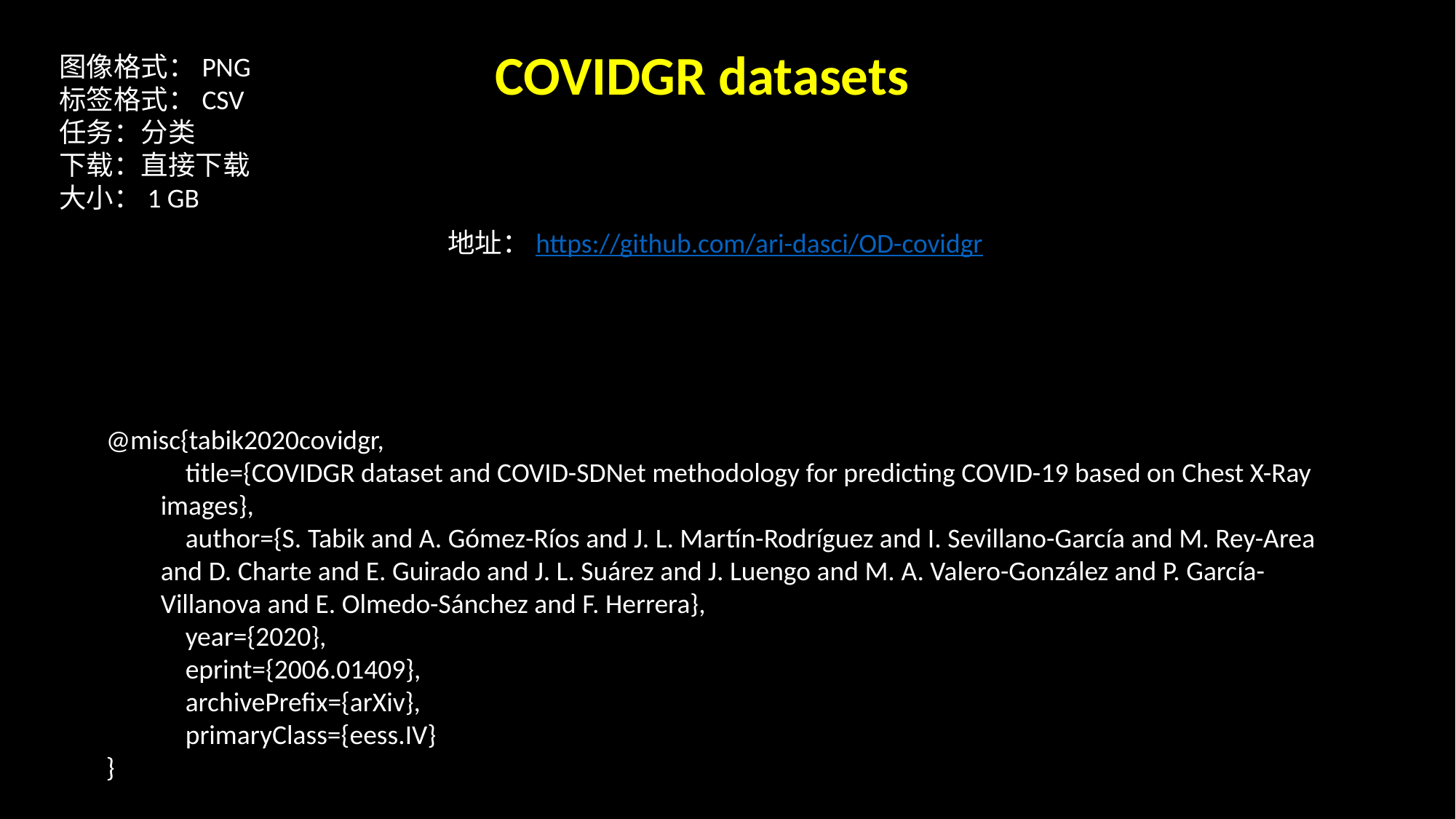

COVIDGR datasets
图像格式：PNG
标签格式：CSV
任务：分类
下载：直接下载
大小：1 GB
地址：https://github.com/ari-dasci/OD-covidgr

@misc{tabik2020covidgr,
    title={COVIDGR dataset and COVID-SDNet methodology for predicting COVID-19 based on Chest X-Ray images},
    author={S. Tabik and A. Gómez-Ríos and J. L. Martín-Rodríguez and I. Sevillano-García and M. Rey-Area and D. Charte and E. Guirado and J. L. Suárez and J. Luengo and M. A. Valero-González and P. García-Villanova and E. Olmedo-Sánchez and F. Herrera},
    year={2020},
    eprint={2006.01409},
    archivePrefix={arXiv},
    primaryClass={eess.IV}
}